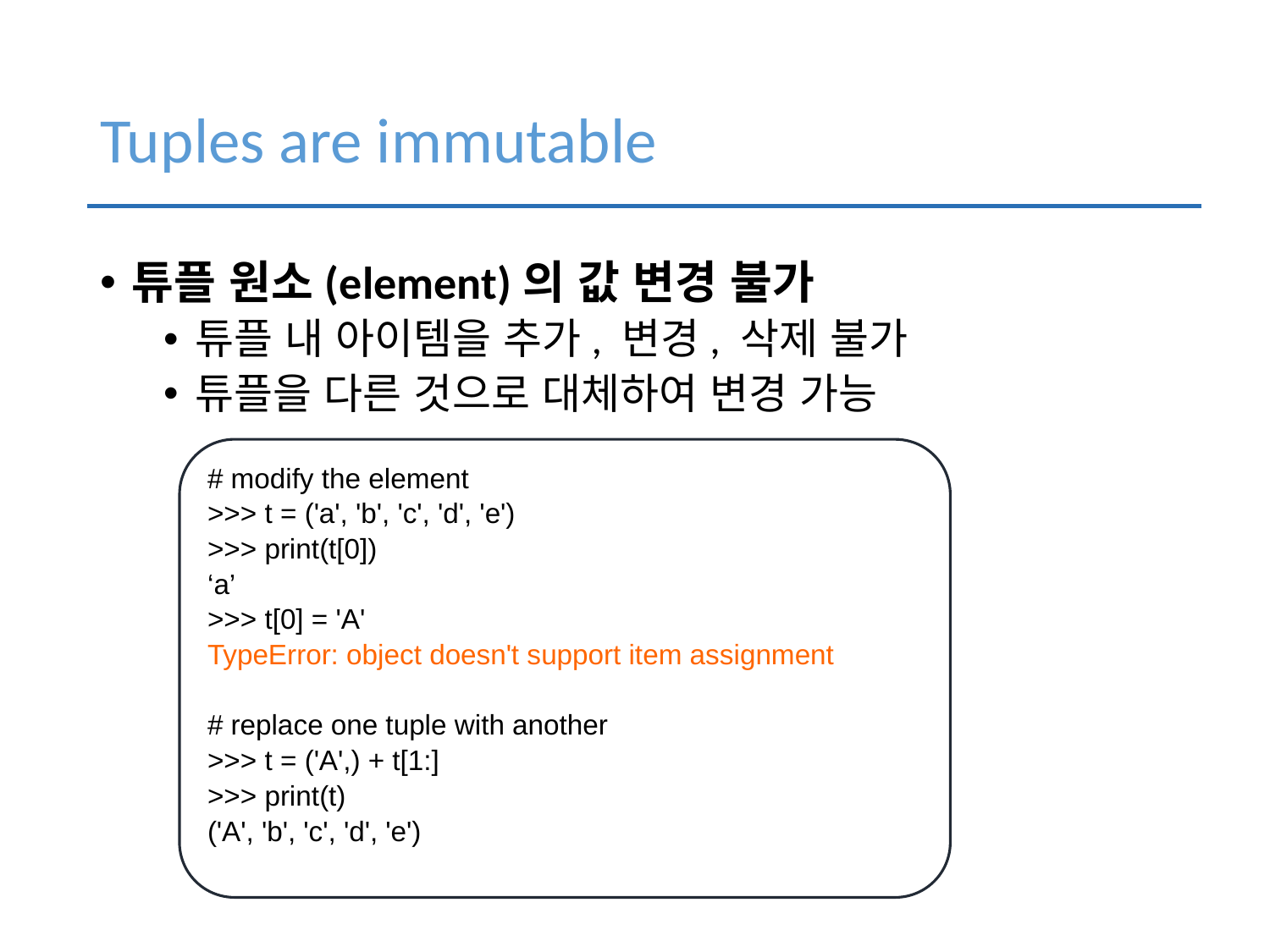

# Tuples are immutable
튜플 원소(element)의 값 변경 불가
튜플 내 아이템을 추가, 변경, 삭제 불가
튜플을 다른 것으로 대체하여 변경 가능

# modify the element
>>> t = ('a', 'b', 'c', 'd', 'e')
>>> print(t[0])
‘a’
>>> t[0] = 'A'
TypeError: object doesn't support item assignment

# replace one tuple with another
>>> t = ('A',) + t[1:]
>>> print(t)
('A', 'b', 'c', 'd', 'e')